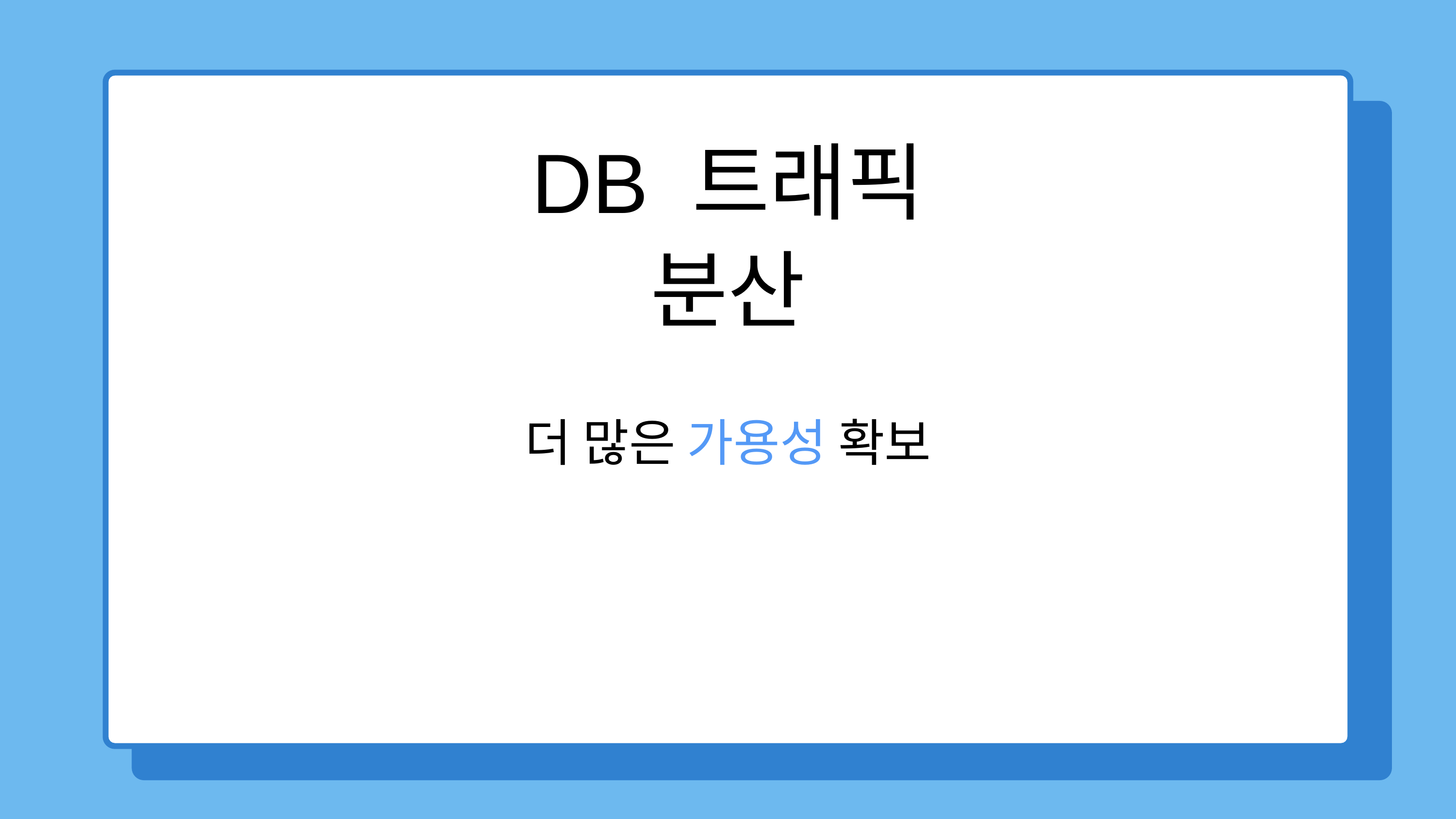

DB 트래픽 분산
더 많은 가용성 확보